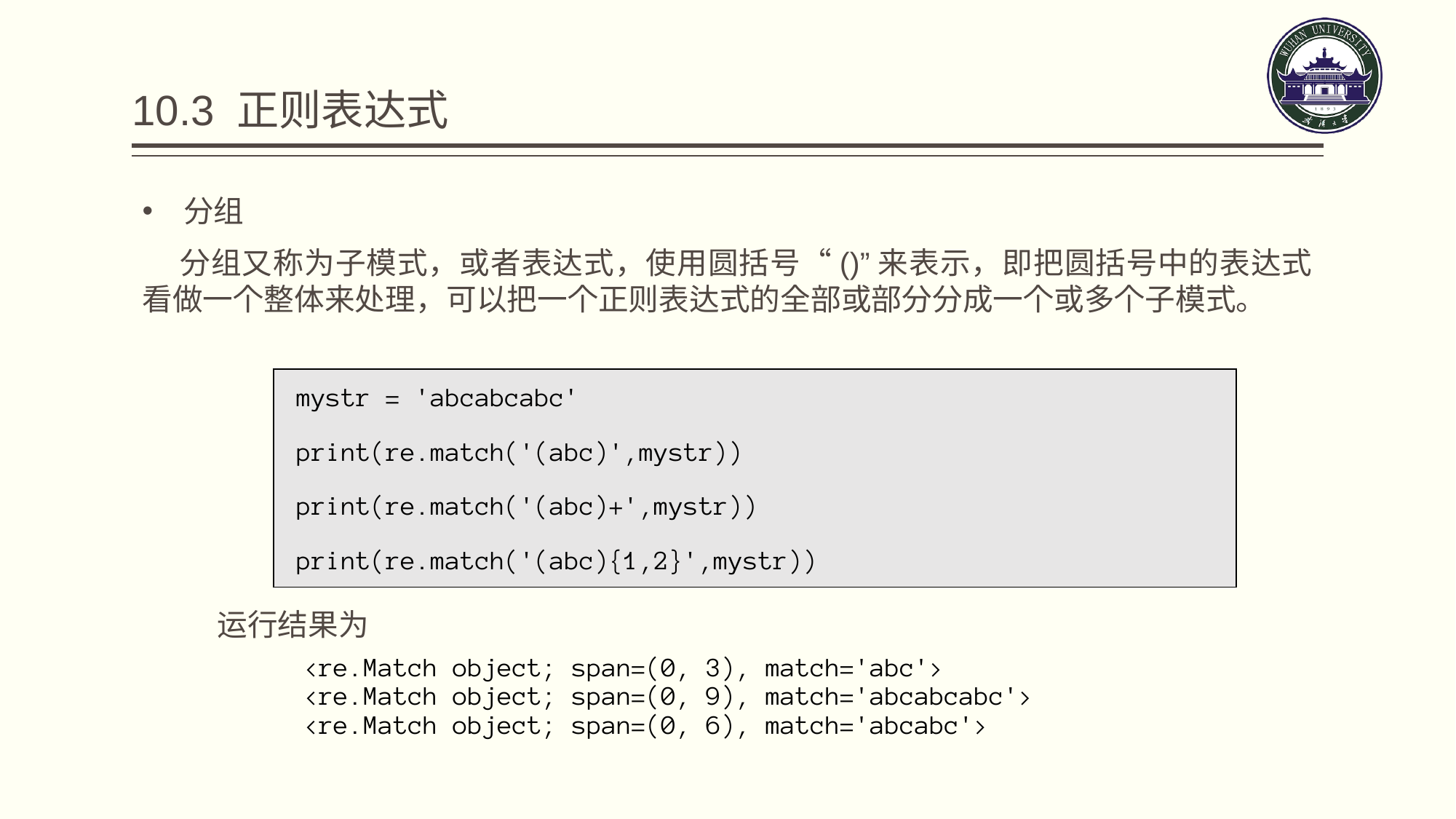

# 10.3 正则表达式
分组
    分组又称为子模式，或者表达式，使用圆括号“()”来表示，即把圆括号中的表达式看做一个整体来处理，可以把一个正则表达式的全部或部分分成一个或多个子模式。
| mystr = 'abcabcabc' |
| --- |
| print(re.match('(abc)',mystr)) |
| print(re.match('(abc)+',mystr)) |
| print(re.match('(abc){1,2}',mystr)) |
运行结果为
<re.Match object; span=(0, 3), match='abc'>
<re.Match object; span=(0, 9), match='abcabcabc'>
<re.Match object; span=(0, 6), match='abcabc'>